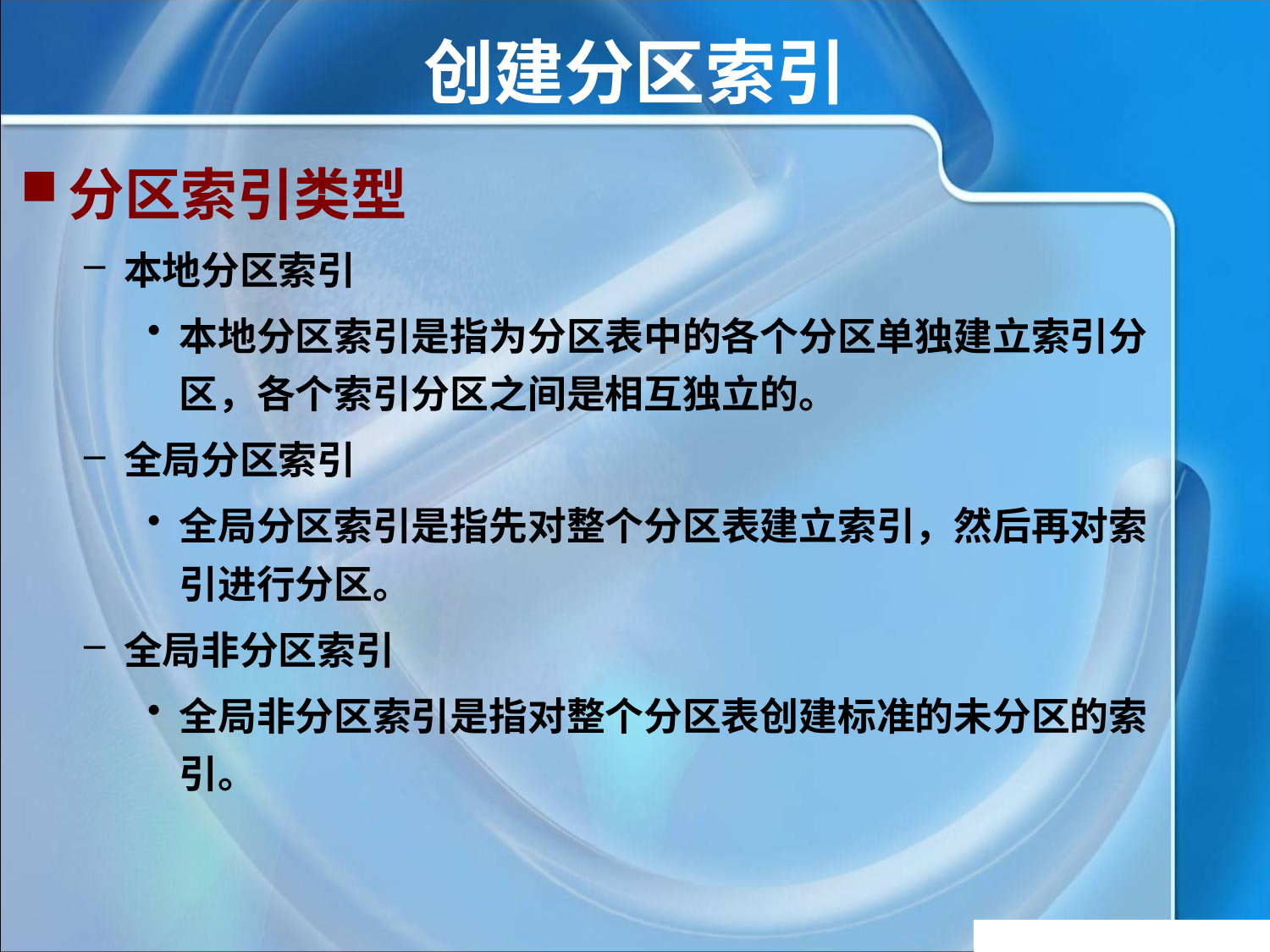

# 创建分区索引
分区索引类型
本地分区索引
本地分区索引是指为分区表中的各个分区单独建立索引分区，各个索引分区之间是相互独立的。
全局分区索引
全局分区索引是指先对整个分区表建立索引，然后再对索引进行分区。
全局非分区索引
全局非分区索引是指对整个分区表创建标准的未分区的索引。
156